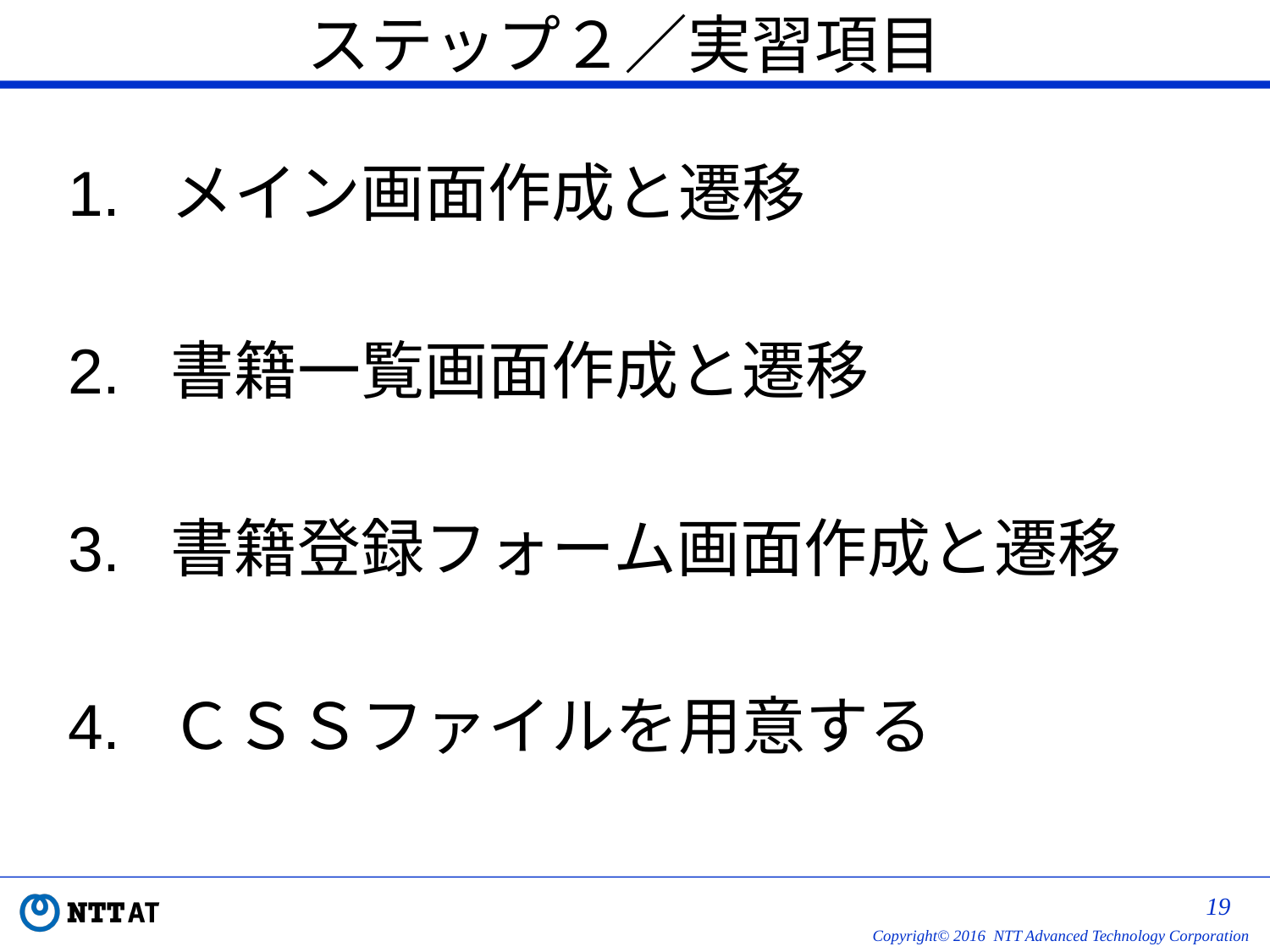

# ステップ２／実習項目
メイン画面作成と遷移

書籍一覧画面作成と遷移

書籍登録フォーム画面作成と遷移

ＣＳＳファイルを用意する
19